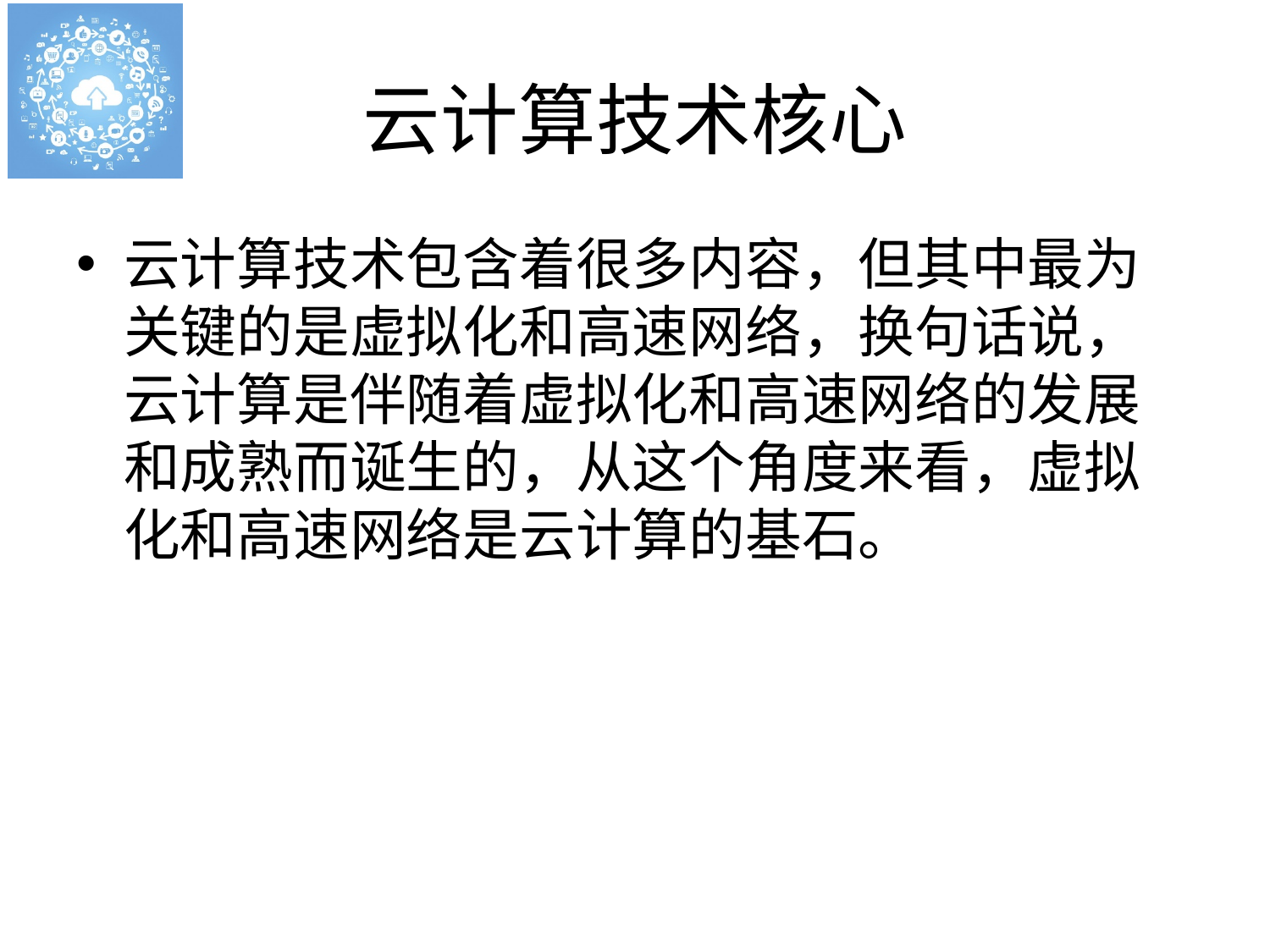

# 云计算技术核心
云计算技术包含着很多内容，但其中最为关键的是虚拟化和高速网络，换句话说，云计算是伴随着虚拟化和高速网络的发展和成熟而诞生的，从这个角度来看，虚拟化和高速网络是云计算的基石。